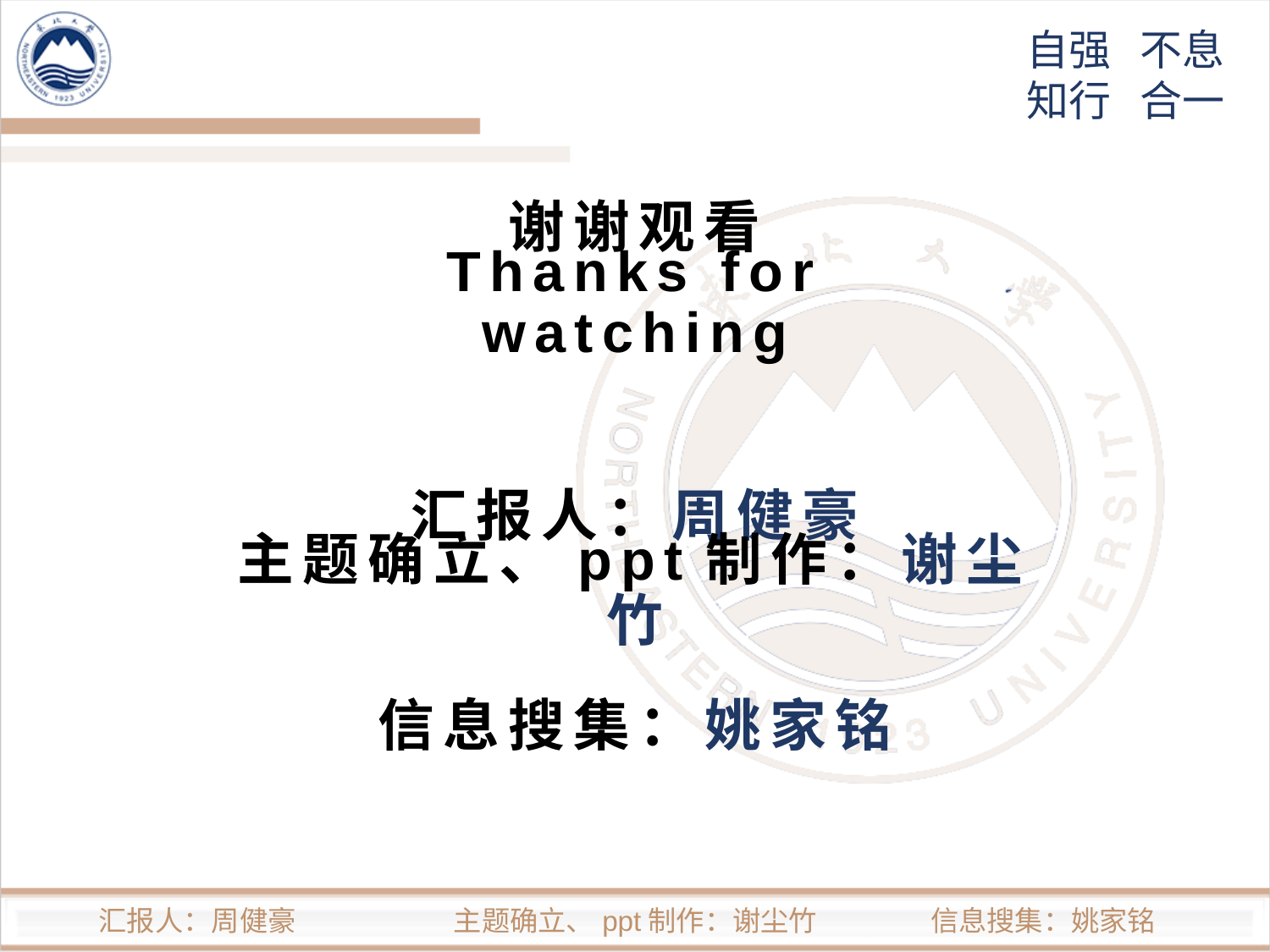

谢谢观看
Thanks for watching
汇报人：周健豪
主题确立、ppt制作：谢尘竹
信息搜集：姚家铭